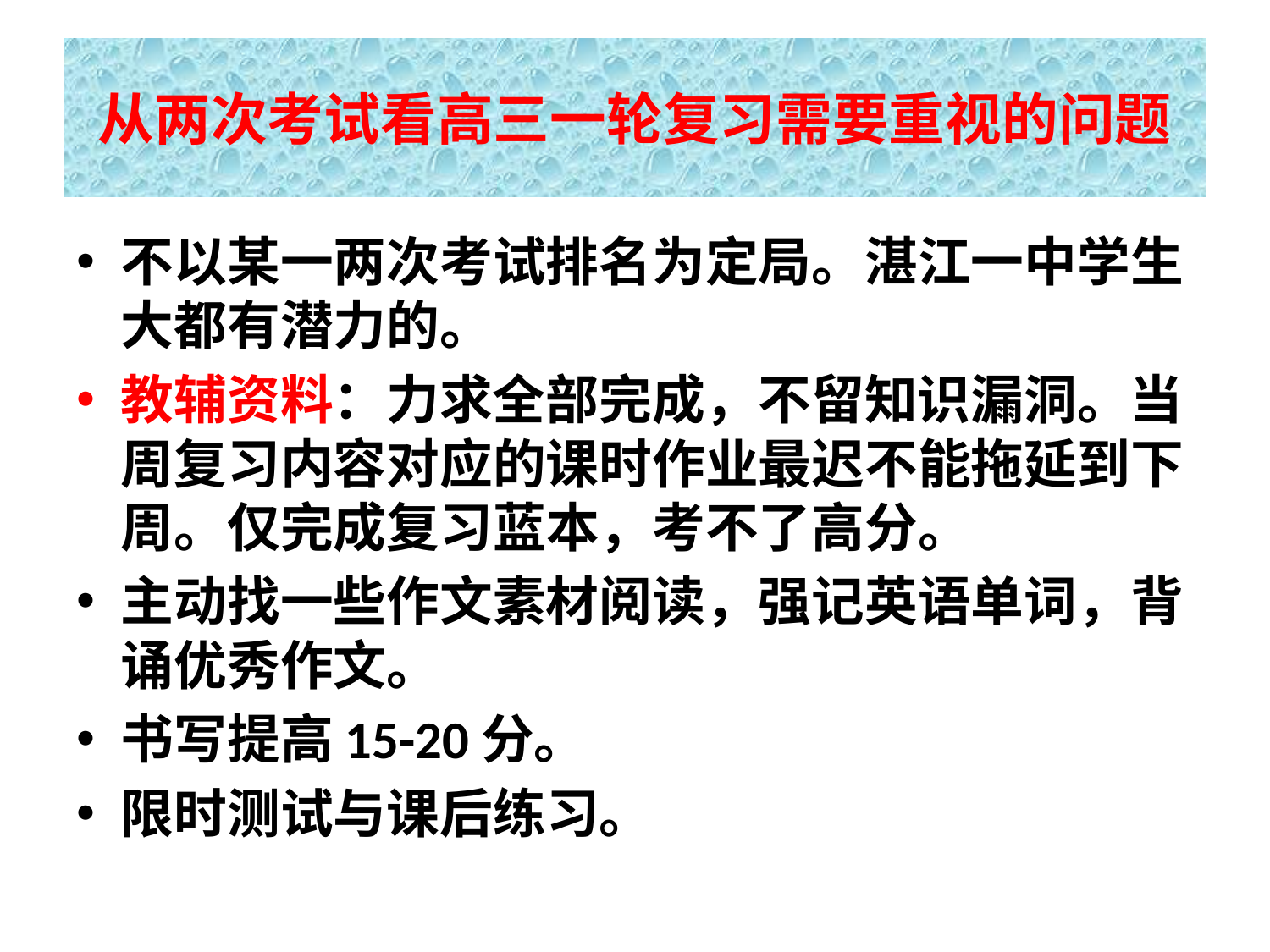

# 从两次考试看高三一轮复习需要重视的问题
不以某一两次考试排名为定局。湛江一中学生大都有潜力的。
教辅资料：力求全部完成，不留知识漏洞。当周复习内容对应的课时作业最迟不能拖延到下周。仅完成复习蓝本，考不了高分。
主动找一些作文素材阅读，强记英语单词，背诵优秀作文。
书写提高15-20分。
限时测试与课后练习。